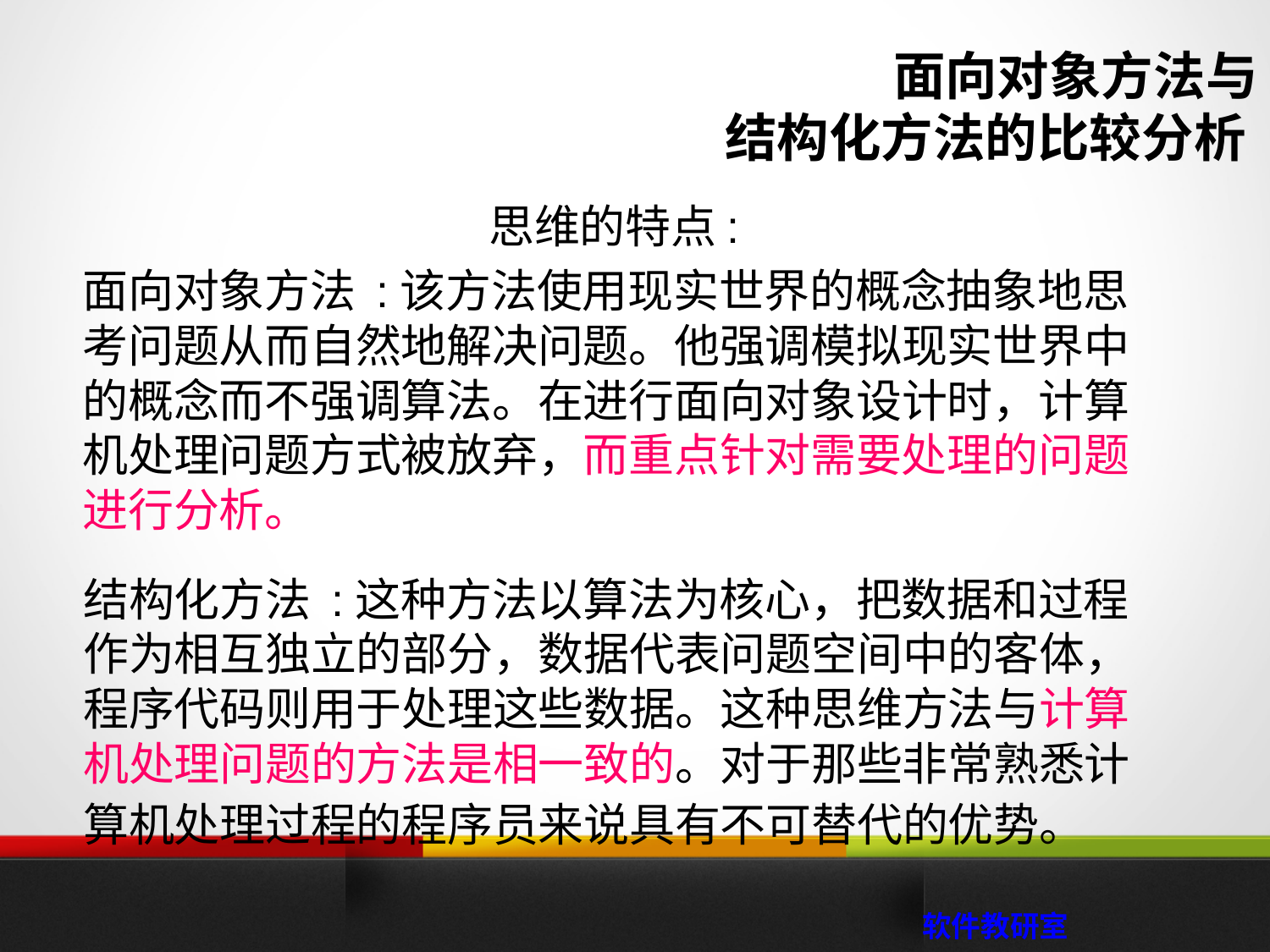

面向对象方法与
结构化方法的比较分析

# 思维的特点:
面向对象方法 :该方法使用现实世界的概念抽象地思考问题从而自然地解决问题。他强调模拟现实世界中的概念而不强调算法。在进行面向对象设计时，计算机处理问题方式被放弃，而重点针对需要处理的问题进行分析。
结构化方法 :这种方法以算法为核心，把数据和过程作为相互独立的部分，数据代表问题空间中的客体，程序代码则用于处理这些数据。这种思维方法与计算机处理问题的方法是相一致的。对于那些非常熟悉计算机处理过程的程序员来说具有不可替代的优势。
                                     软件教研室